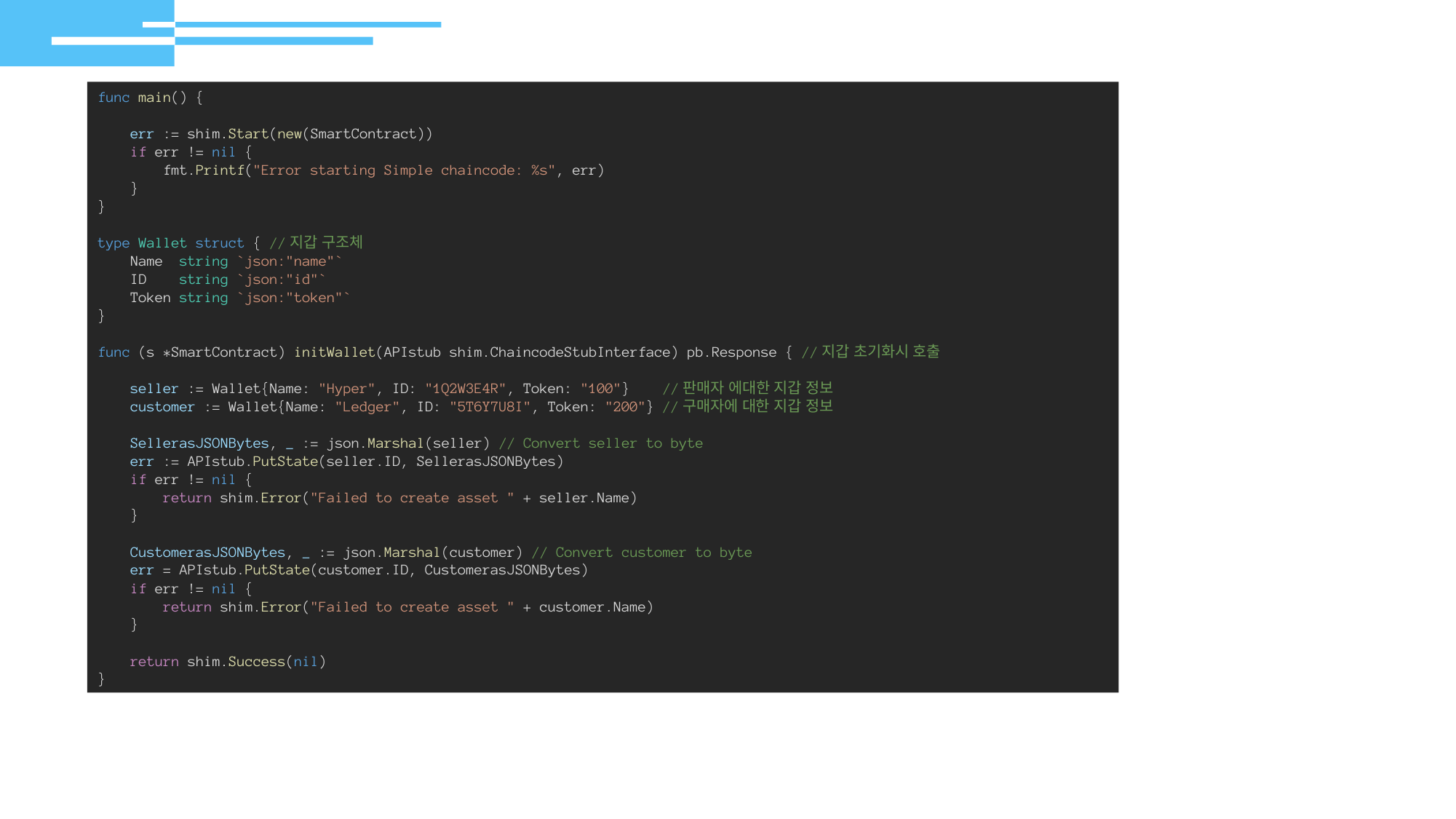

func main() {
    err := shim.Start(new(SmartContract))
    if err != nil {
        fmt.Printf("Error starting Simple chaincode: %s", err)
    }
}
type Wallet struct { //지갑 구조체
    Name  string `json:"name"`
    ID    string `json:"id"`
    Token string `json:"token"`
}
func (s *SmartContract) initWallet(APIstub shim.ChaincodeStubInterface) pb.Response { //지갑 초기화시 호출
    seller := Wallet{Name: "Hyper", ID: "1Q2W3E4R", Token: "100"}    //판매자 에대한 지갑 정보
    customer := Wallet{Name: "Ledger", ID: "5T6Y7U8I", Token: "200"} //구매자에 대한 지갑 정보
    SellerasJSONBytes, _ := json.Marshal(seller) // Convert seller to byte
    err := APIstub.PutState(seller.ID, SellerasJSONBytes)
    if err != nil {
        return shim.Error("Failed to create asset " + seller.Name)
    }
    CustomerasJSONBytes, _ := json.Marshal(customer) // Convert customer to byte
    err = APIstub.PutState(customer.ID, CustomerasJSONBytes)
    if err != nil {
        return shim.Error("Failed to create asset " + customer.Name)
    }
    return shim.Success(nil)
}